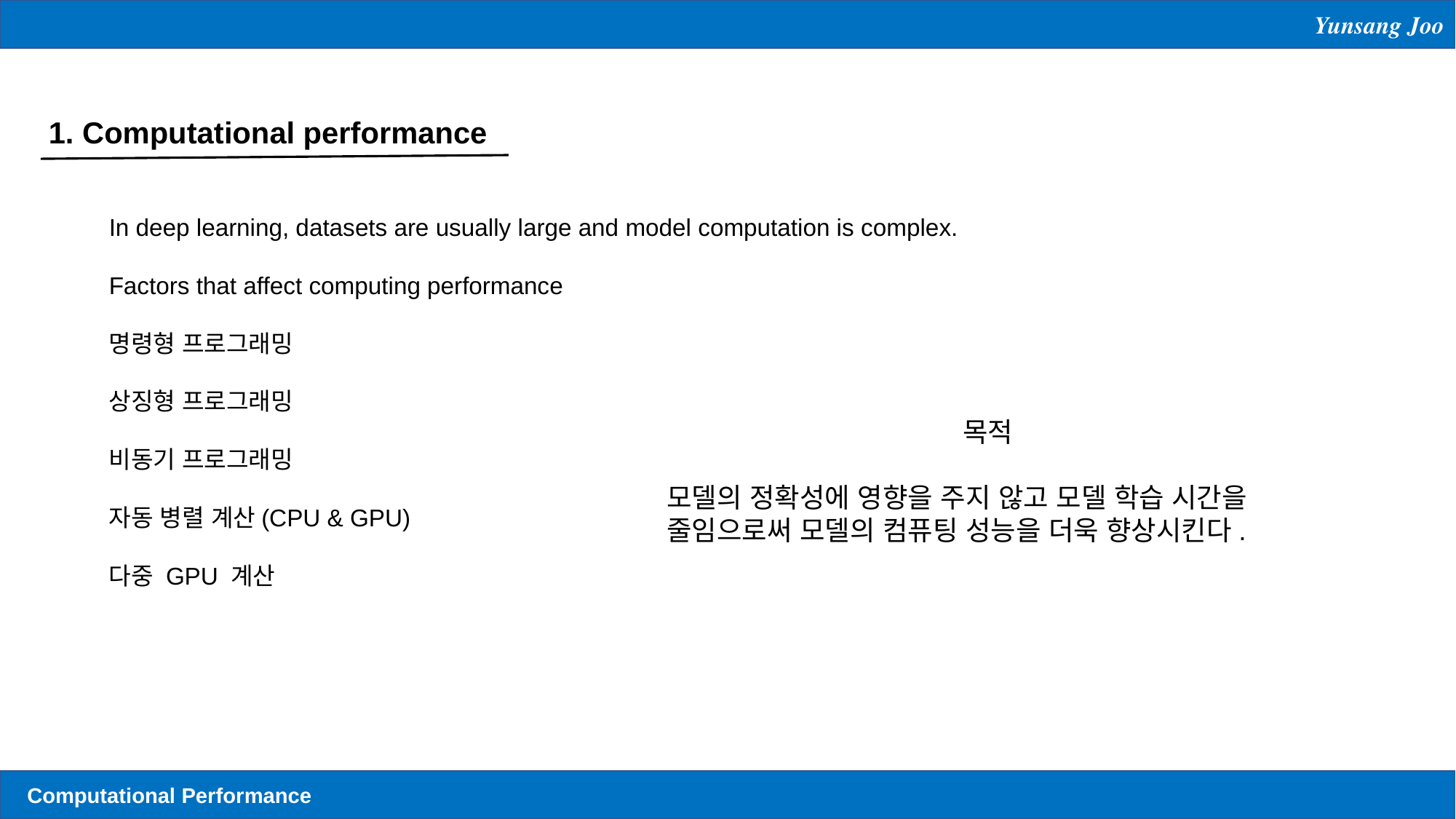

Yunsang Joo
1. Computational performance
In deep learning, datasets are usually large and model computation is complex.

Factors that affect computing performance

명령형 프로그래밍

상징형 프로그래밍

비동기 프로그래밍

자동 병렬 계산(CPU & GPU)

다중 GPU 계산
목적

모델의 정확성에 영향을 주지 않고 모델 학습 시간을 줄임으로써 모델의 컴퓨팅 성능을 더욱 향상시킨다.

Computational Performance